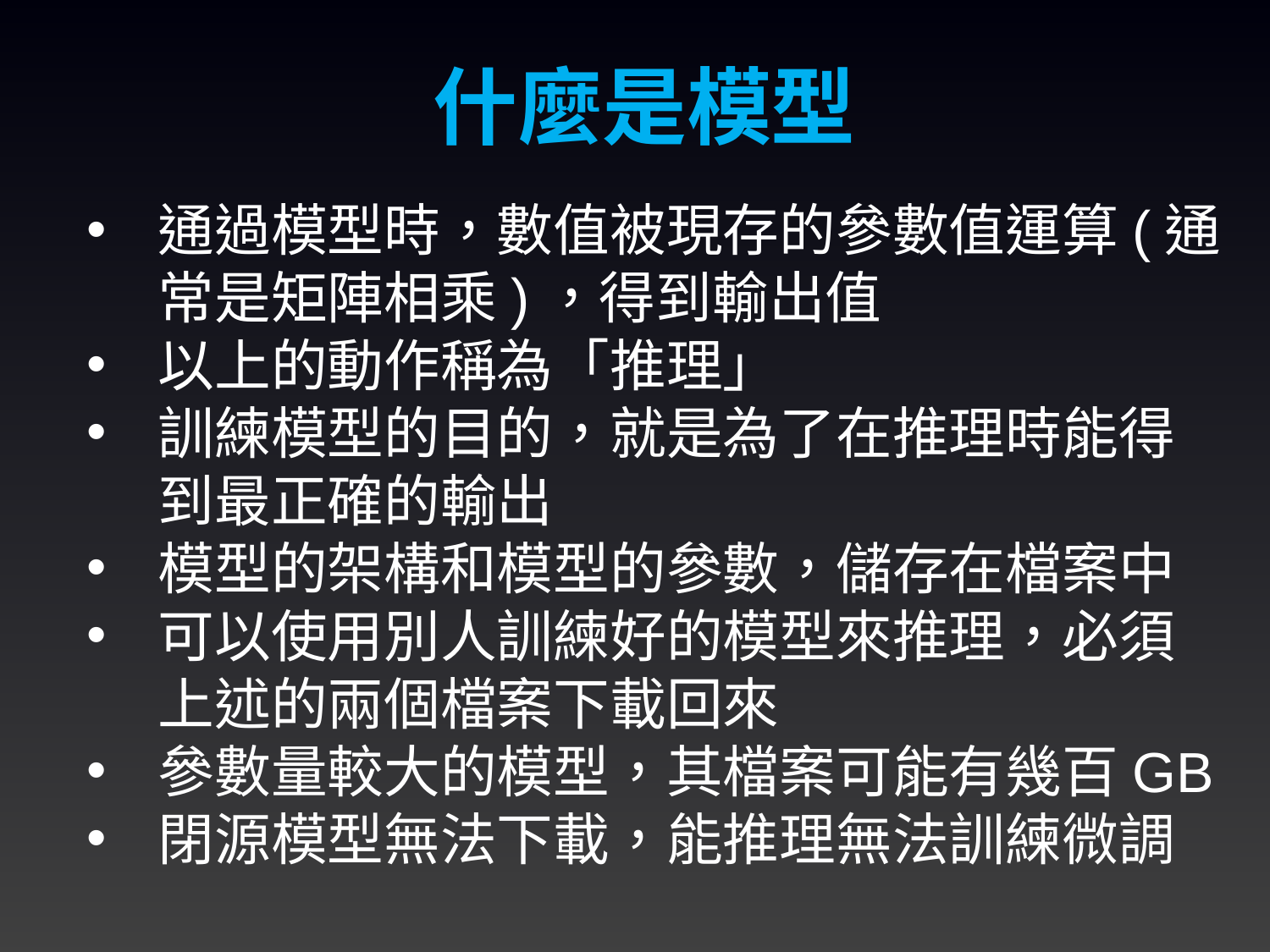

什麼是模型
通過模型時，數值被現存的參數值運算(通常是矩陣相乘)，得到輸出值
以上的動作稱為「推理」
訓練模型的目的，就是為了在推理時能得到最正確的輸出
模型的架構和模型的參數，儲存在檔案中
可以使用別人訓練好的模型來推理，必須上述的兩個檔案下載回來
參數量較大的模型，其檔案可能有幾百GB
閉源模型無法下載，能推理無法訓練微調